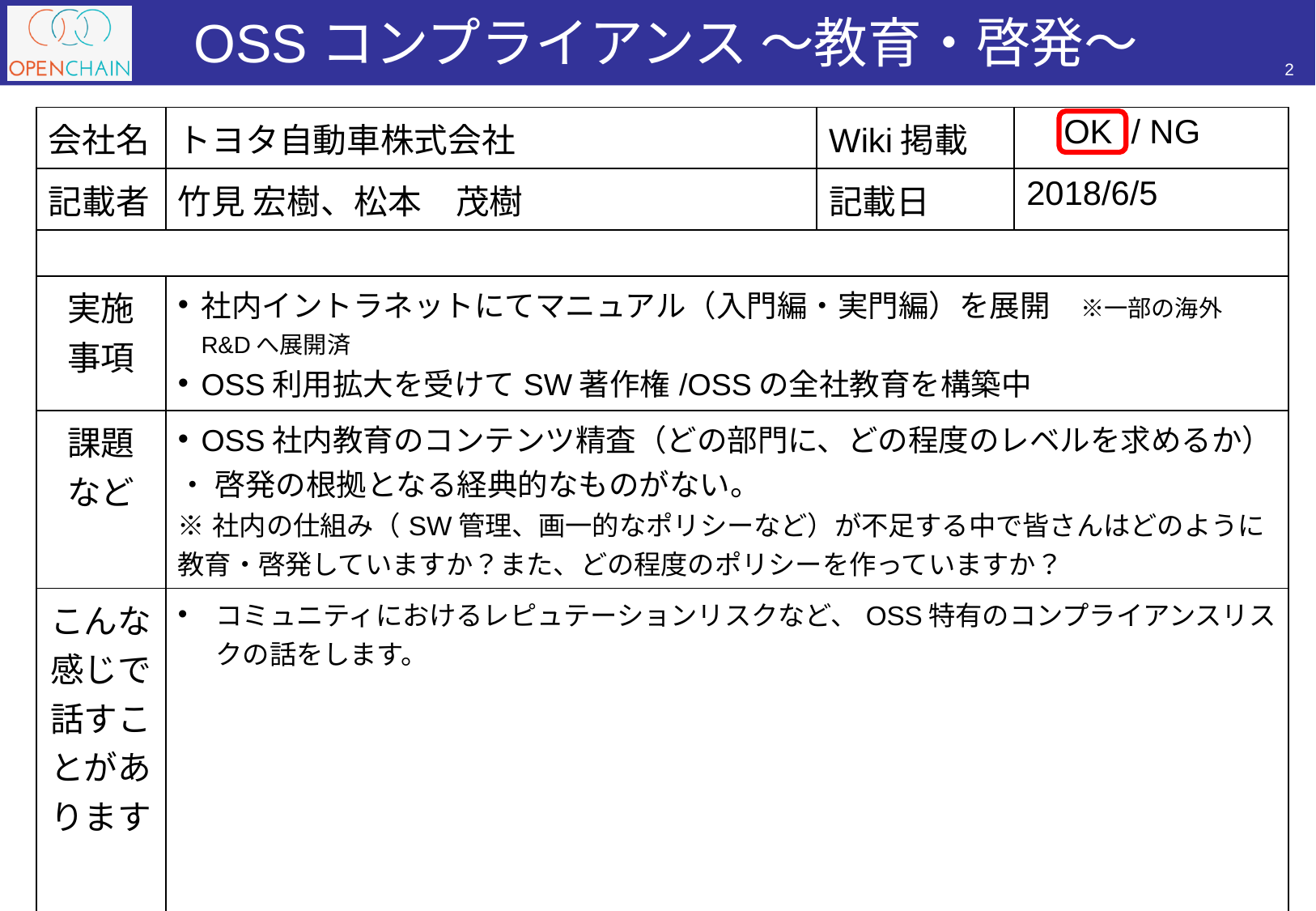

# OSSコンプライアンス ～教育・啓発～
2
| 会社名 | トヨタ自動車株式会社 | Wiki掲載 | OK / NG |
| --- | --- | --- | --- |
| 記載者 | 竹見 宏樹、松本　茂樹 | 記載日 | 2018/6/5 |
|  |  |  |  |
| 実施 事項 | 社内イントラネットにてマニュアル（入門編・実門編）を展開　※一部の海外R&Dへ展開済 OSS利用拡大を受けてSW著作権/OSSの全社教育を構築中 |  |  |
| 課題 など | OSS社内教育のコンテンツ精査（どの部門に、どの程度のレベルを求めるか） ・ 啓発の根拠となる経典的なものがない。 ※社内の仕組み（SW管理、画一的なポリシーなど）が不足する中で皆さんはどのように教育・啓発していますか？また、どの程度のポリシーを作っていますか？ |  |  |
| こんな感じで話すことがあります | コミュニティにおけるレピュテーションリスクなど、OSS特有のコンプライアンスリスクの話をします。 |  |  |